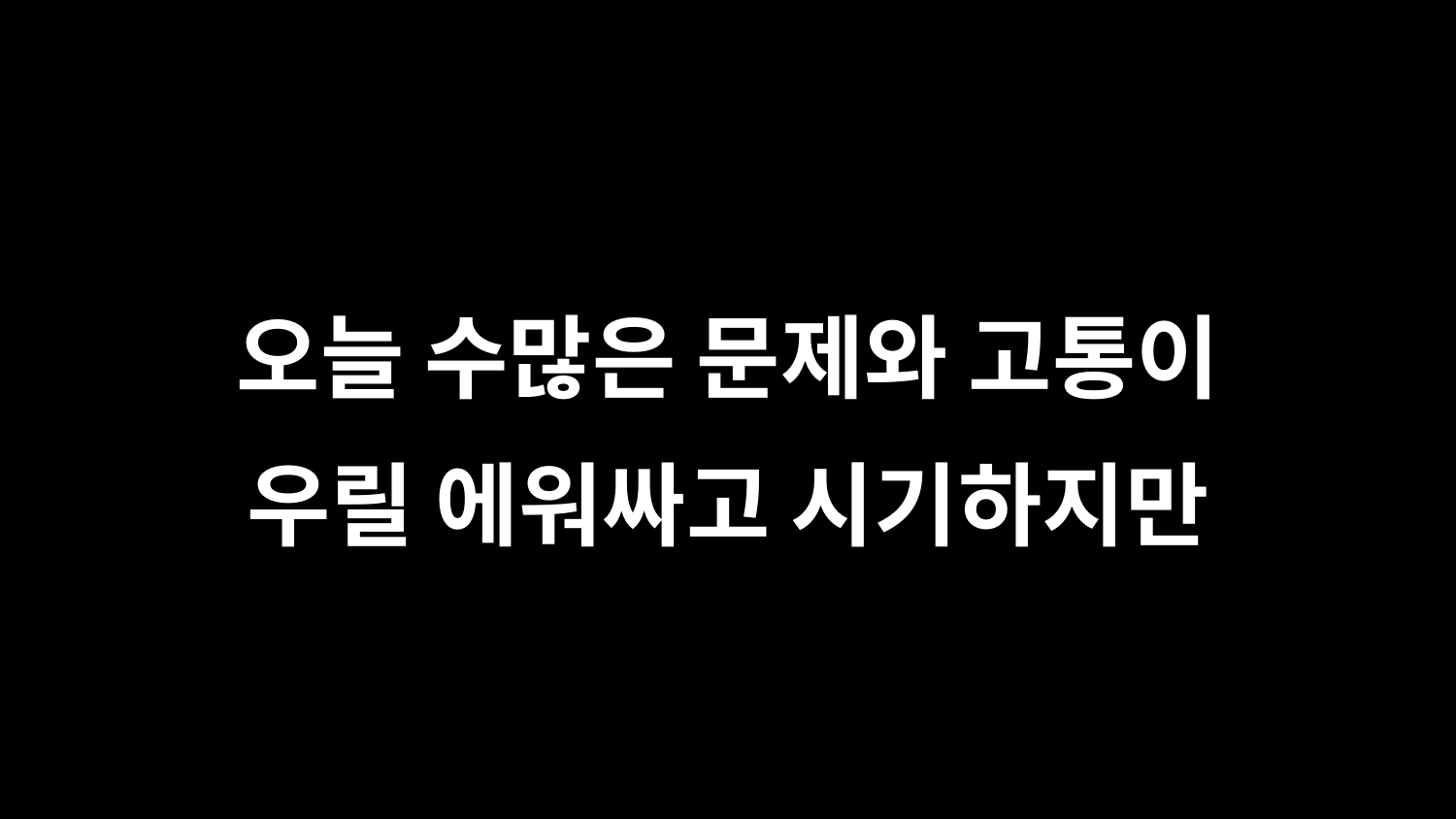

오늘 수많은 문제와 고통이
우릴 에워싸고 시기하지만